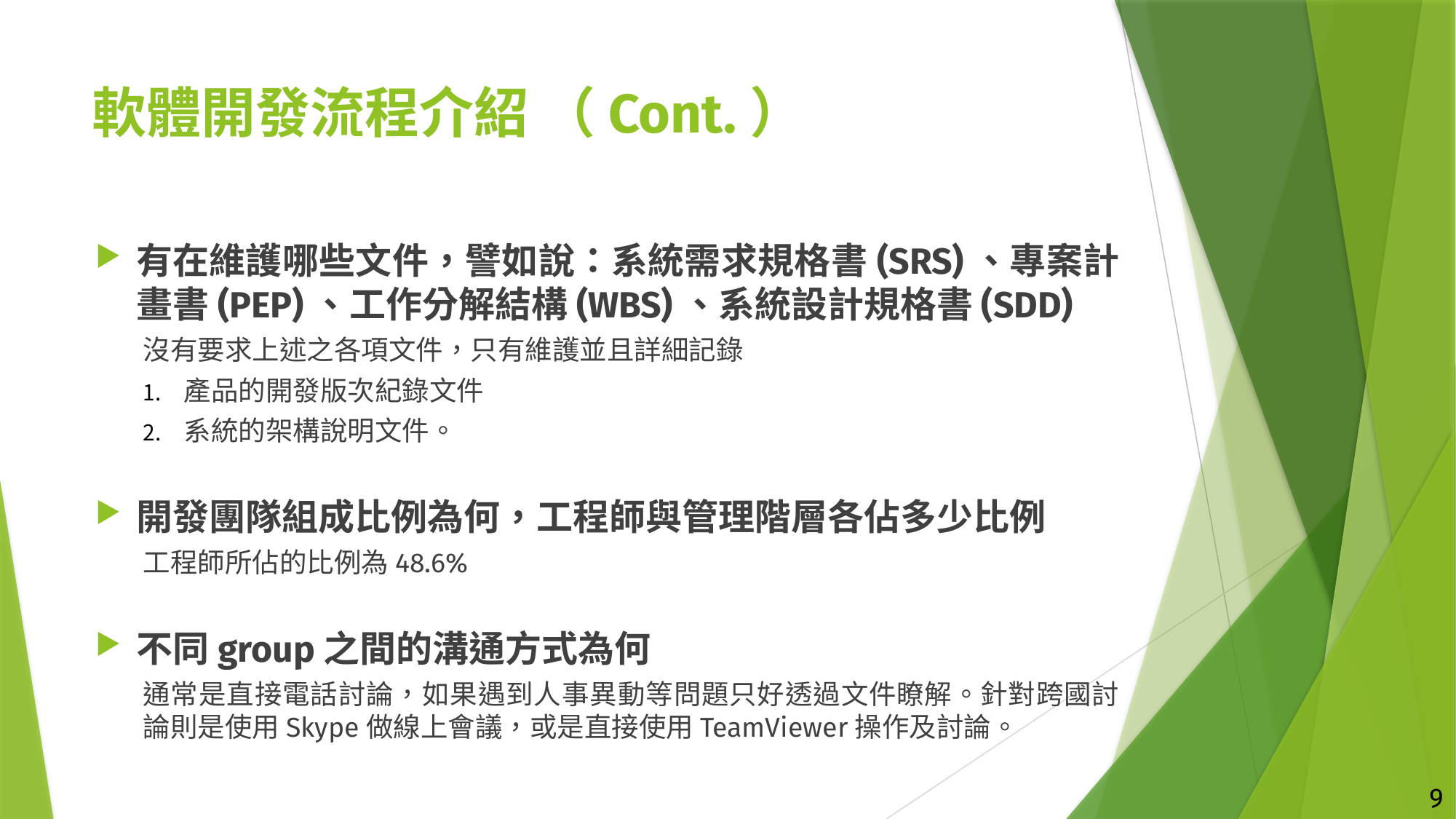

# 軟體開發流程介紹 （Cont.）
有在維護哪些文件，譬如說：系統需求規格書(SRS)、專案計畫書(PEP)、工作分解結構(WBS)、系統設計規格書(SDD)
沒有要求上述之各項文件，只有維護並且詳細記錄
產品的開發版次紀錄文件
系統的架構說明文件。

開發團隊組成比例為何，工程師與管理階層各佔多少比例
工程師所佔的比例為48.6%

不同group之間的溝通方式為何
通常是直接電話討論，如果遇到人事異動等問題只好透過文件瞭解。針對跨國討論則是使用Skype做線上會議，或是直接使用TeamViewer操作及討論。
9